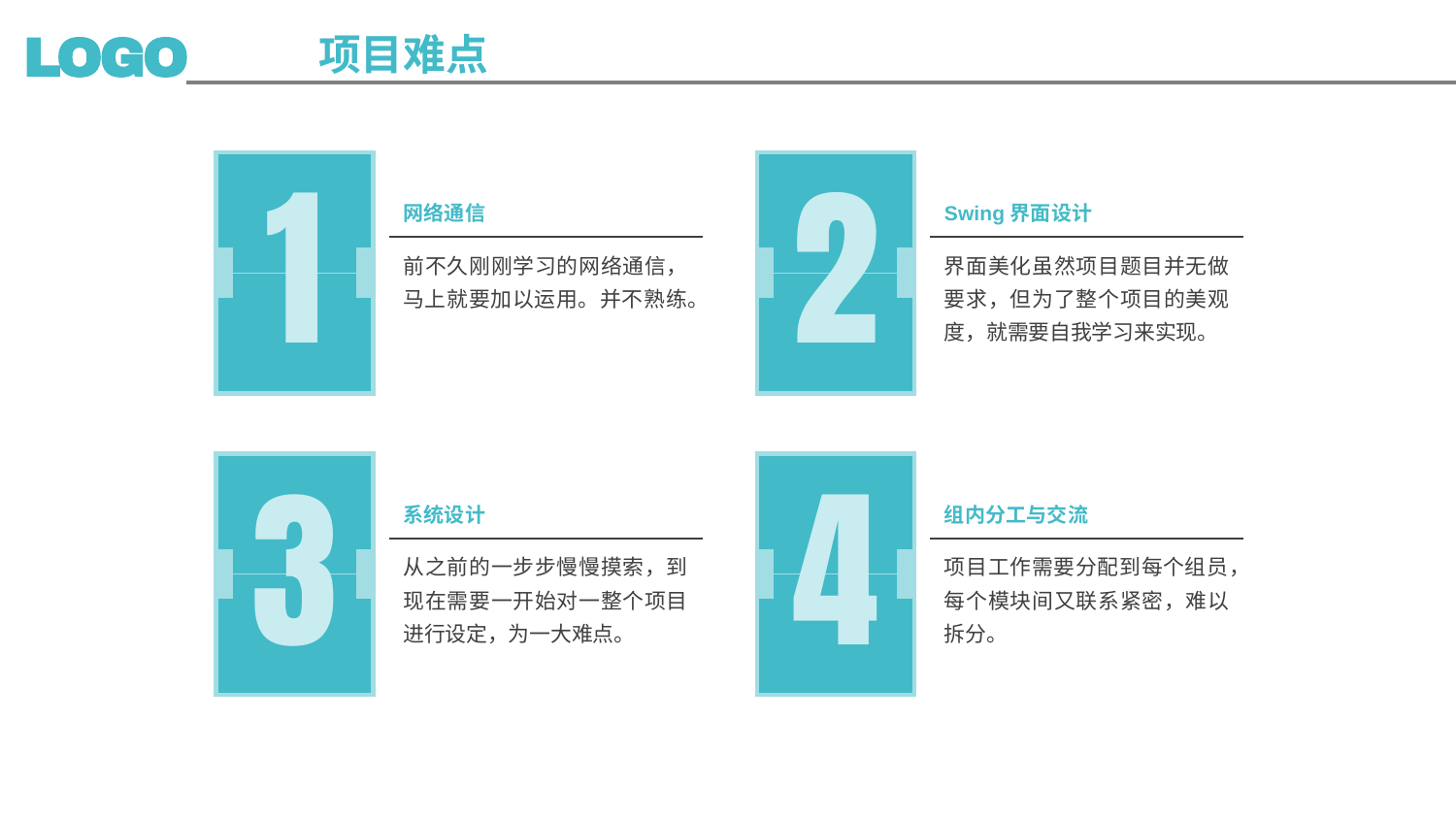

LOGO
项目难点

1

2

网络通信
前不久刚刚学习的网络通信，马上就要加以运用。并不熟练。
Swing界面设计
界面美化虽然项目题目并无做要求，但为了整个项目的美观度，就需要自我学习来实现。

3

4

系统设计
从之前的一步步慢慢摸索，到现在需要一开始对一整个项目进行设定，为一大难点。
组内分工与交流
项目工作需要分配到每个组员，每个模块间又联系紧密，难以拆分。